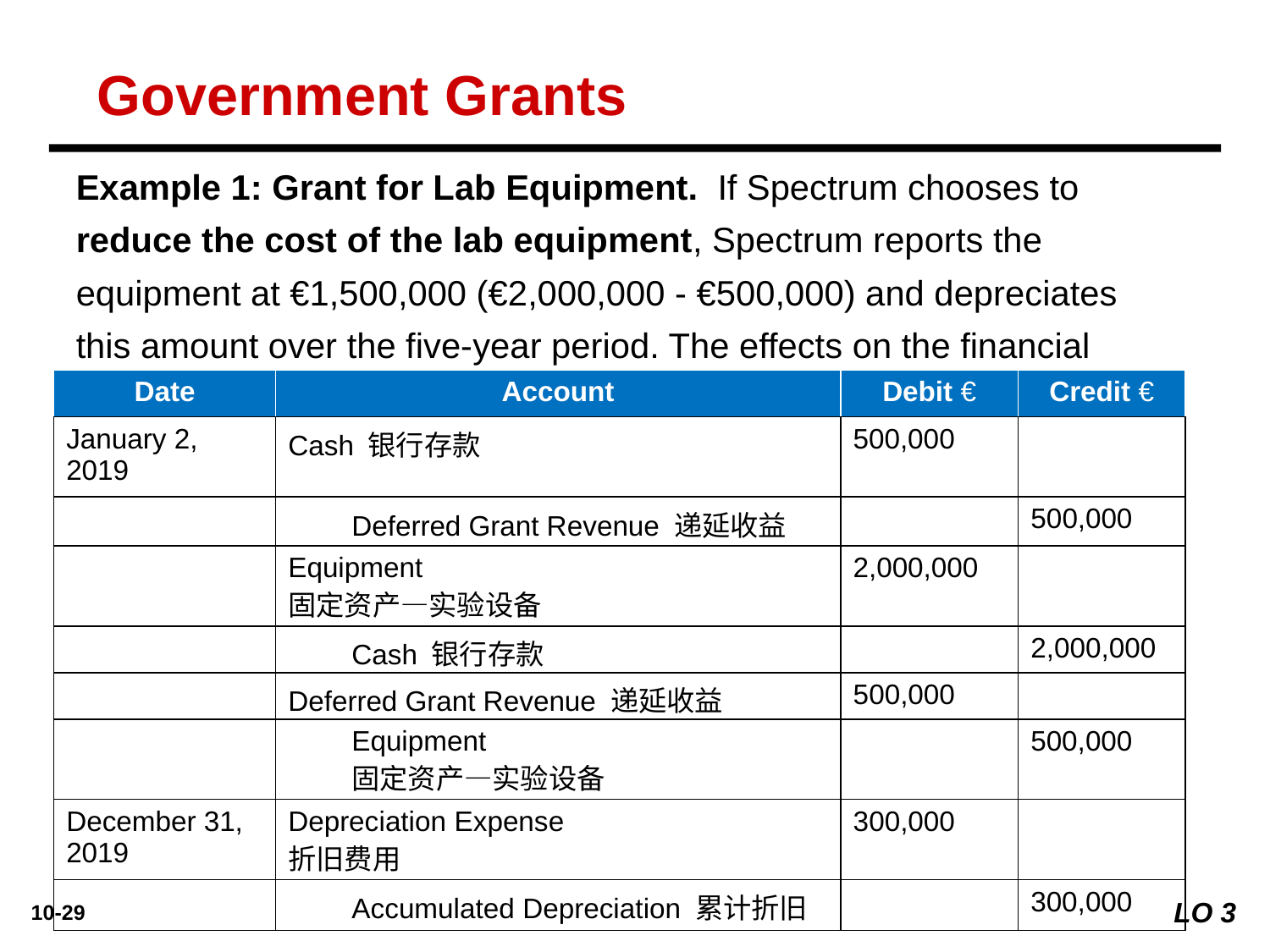

Government Grants

Example 1: Grant for Lab Equipment.  If Spectrum chooses to reduce the cost of the lab equipment, Spectrum reports the equipment at €1,500,000 (€2,000,000 - €500,000) and depreciates this amount over the five-year period. The effects on the financial statements at December 31, 2019, are:
| Date | Account | Debit € | Credit € |
| --- | --- | --- | --- |
| January 2, 2019 | Cash 银行存款 | 500,000 |  |
|  | Deferred Grant Revenue 递延收益 |  | 500,000 |
|  | Equipment 固定资产—实验设备 | 2,000,000 |  |
|  | Cash 银行存款 |  | 2,000,000 |
|  | Deferred Grant Revenue 递延收益 | 500,000 |  |
|  | Equipment 固定资产—实验设备 |  | 500,000 |
| December 31, 2019 | Depreciation Expense 折旧费用 | 300,000 |  |
|  | Accumulated Depreciation 累计折旧 |  | 300,000 |
LO 3